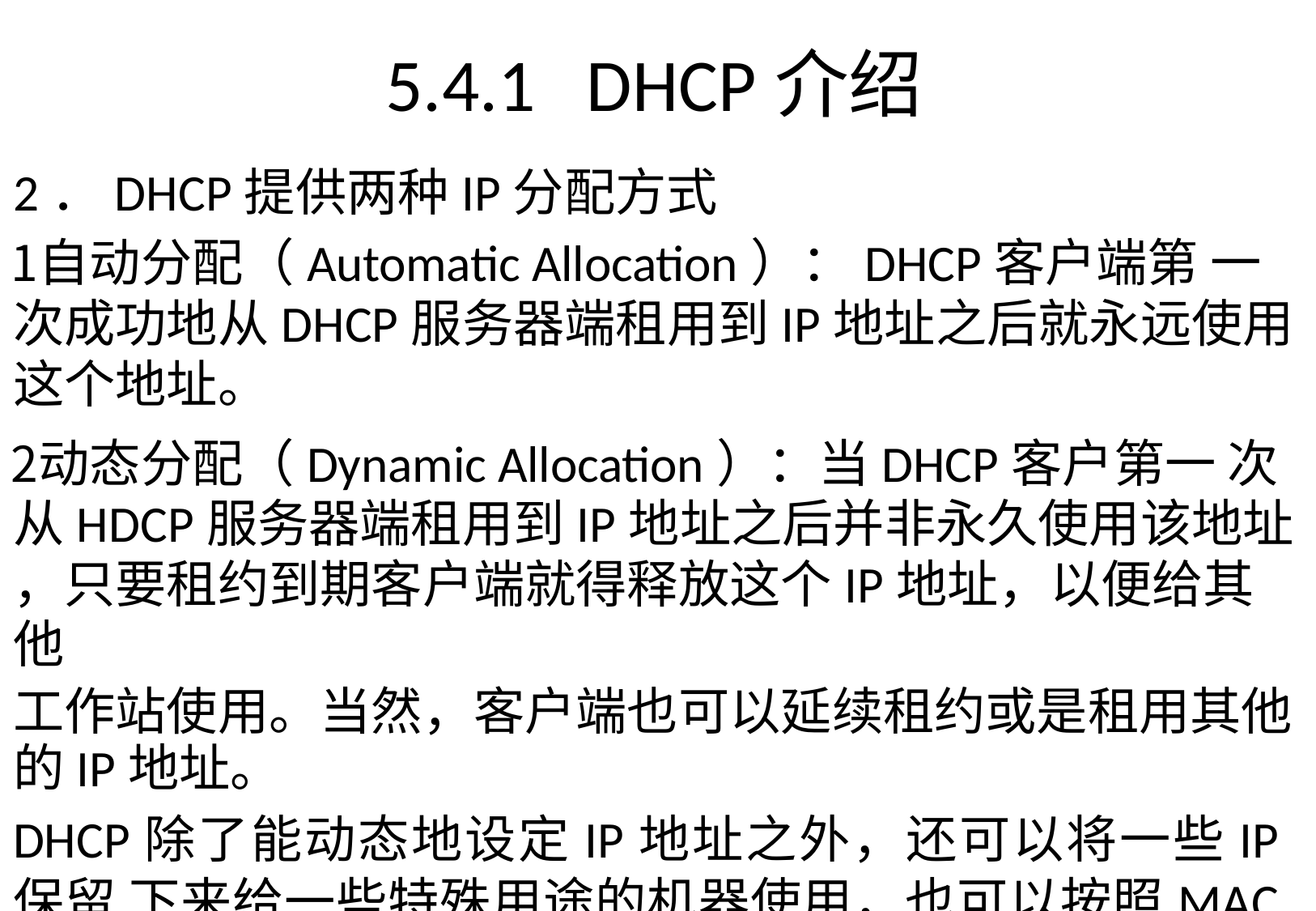

# 5.4.1	DHCP介绍
2．DHCP提供两种IP分配方式
自动分配（Automatic Allocation）：DHCP客户端第 一次成功地从DHCP服务器端租用到IP地址之后就永远使用 这个地址。
动态分配（Dynamic Allocation）：当DHCP客户第一 次从HDCP服务器端租用到IP地址之后并非永久使用该地址
，只要租约到期客户端就得释放这个IP地址，以便给其他
工作站使用。当然，客户端也可以延续租约或是租用其他 的IP地址。
DHCP除了能动态地设定IP地址之外，还可以将一些IP保留 下来给一些特殊用途的机器使用，也可以按照MAC地址来 分配固定的IP地址，这样可以带来更大的设计空间。